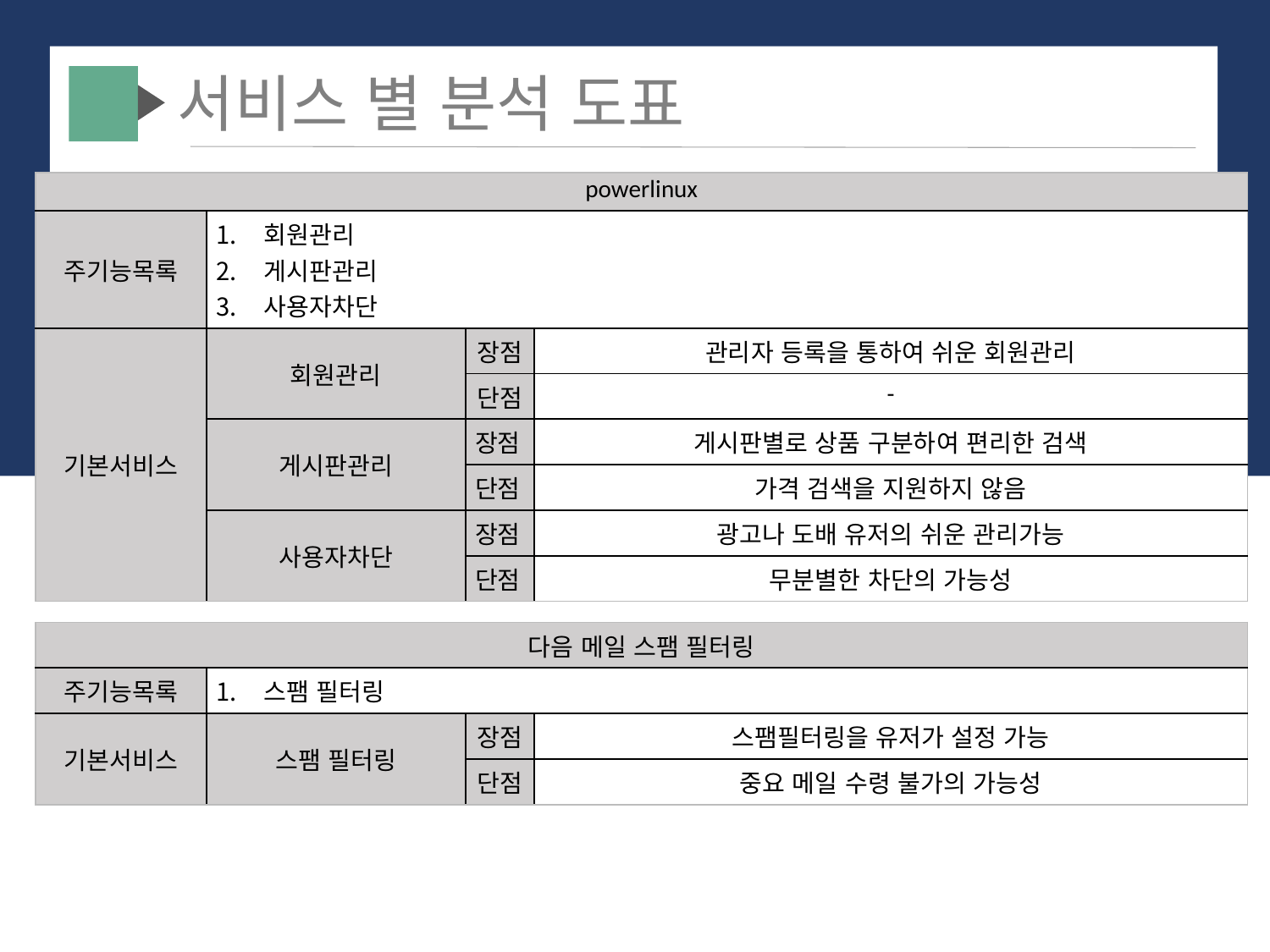

# 서비스 별 분석 도표

| powerlinux |  |  |  |
| --- | --- | --- | --- |
| 주기능목록 | 회원관리 게시판관리 사용자차단 |  |  |
| 기본서비스 | 회원관리 | 장점 | 관리자 등록을 통하여 쉬운 회원관리 |
|  |  | 단점 | - |
|  | 게시판관리 | 장점 | 게시판별로 상품 구분하여 편리한 검색 |
|  |  | 단점 | 가격 검색을 지원하지 않음 |
|  | 사용자차단 | 장점 | 광고나 도배 유저의 쉬운 관리가능 |
|  |  | 단점 | 무분별한 차단의 가능성 |
| 다음 메일 스팸 필터링 |  |  |  |
| --- | --- | --- | --- |
| 주기능목록 | 스팸 필터링 |  |  |
| 기본서비스 | 스팸 필터링 | 장점 | 스팸필터링을 유저가 설정 가능 |
|  |  | 단점 | 중요 메일 수령 불가의 가능성 |